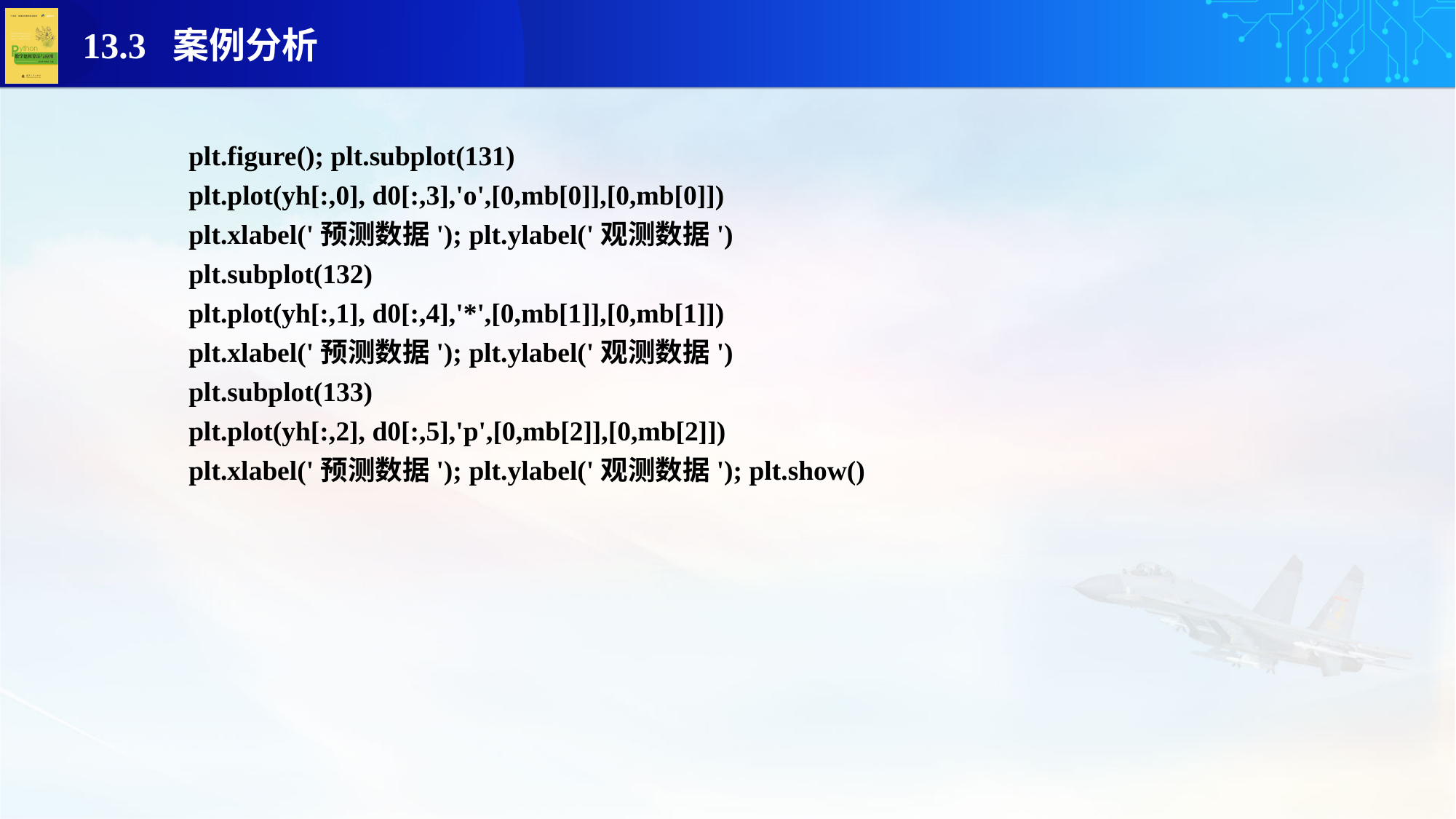

plt.figure(); plt.subplot(131)
plt.plot(yh[:,0], d0[:,3],'o',[0,mb[0]],[0,mb[0]])
plt.xlabel('预测数据'); plt.ylabel('观测数据')
plt.subplot(132)
plt.plot(yh[:,1], d0[:,4],'*',[0,mb[1]],[0,mb[1]])
plt.xlabel('预测数据'); plt.ylabel('观测数据')
plt.subplot(133)
plt.plot(yh[:,2], d0[:,5],'p',[0,mb[2]],[0,mb[2]])
plt.xlabel('预测数据'); plt.ylabel('观测数据'); plt.show()